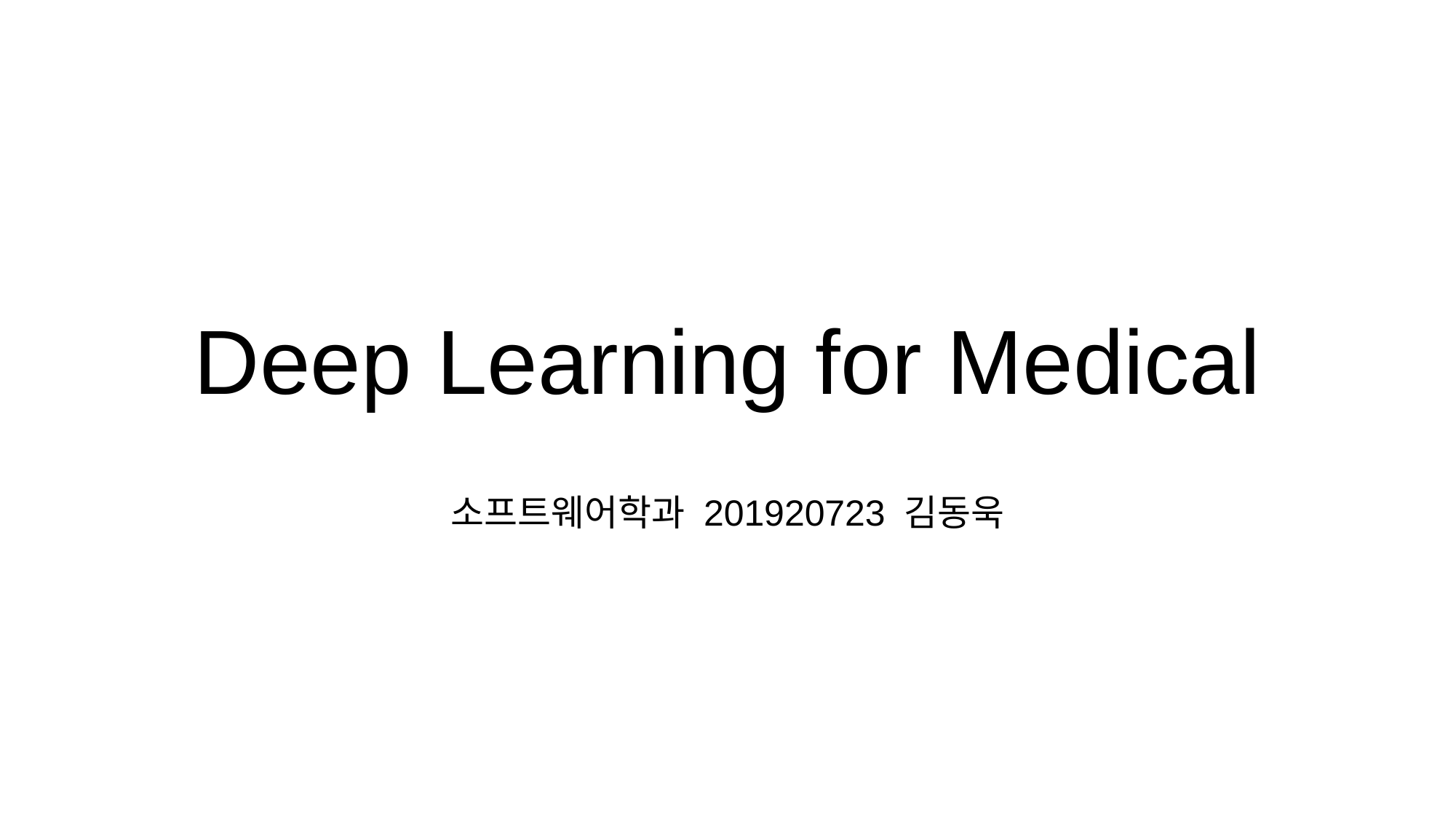

# Deep Learning for Medical

소프트웨어학과 201920723 김동욱